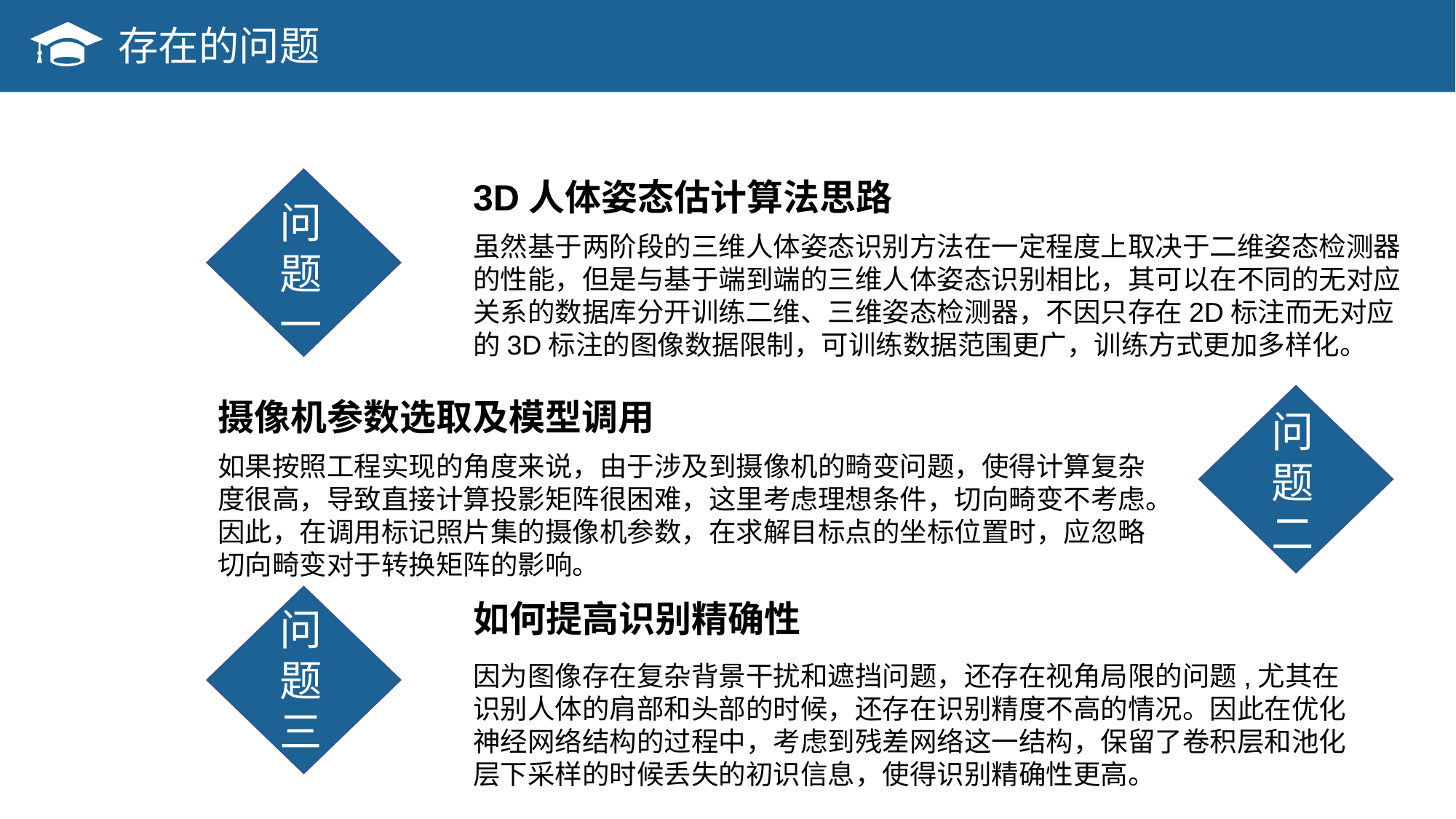

存在的问题

3D人体姿态估计算法思路

问题 一
虽然基于两阶段的三维人体姿态识别方法在一定程度上取决于二维姿态检测器的性能，但是与基于端到端的三维人体姿态识别相比，其可以在不同的无对应关系的数据库分开训练二维、三维姿态检测器，不因只存在2D标注而无对应的3D标注的图像数据限制，可训练数据范围更广，训练方式更加多样化。

摄像机参数选取及模型调用
问题 二
如果按照工程实现的角度来说，由于涉及到摄像机的畸变问题，使得计算复杂度很高，导致直接计算投影矩阵很困难，这里考虑理想条件，切向畸变不考虑。因此，在调用标记照片集的摄像机参数，在求解目标点的坐标位置时，应忽略切向畸变对于转换矩阵的影响。

如何提高识别精确性
问题 三
因为图像存在复杂背景干扰和遮挡问题，还存在视角局限的问题,尤其在识别人体的肩部和头部的时候，还存在识别精度不高的情况。因此在优化神经网络结构的过程中，考虑到残差网络这一结构，保留了卷积层和池化层下采样的时候丢失的初识信息，使得识别精确性更高。